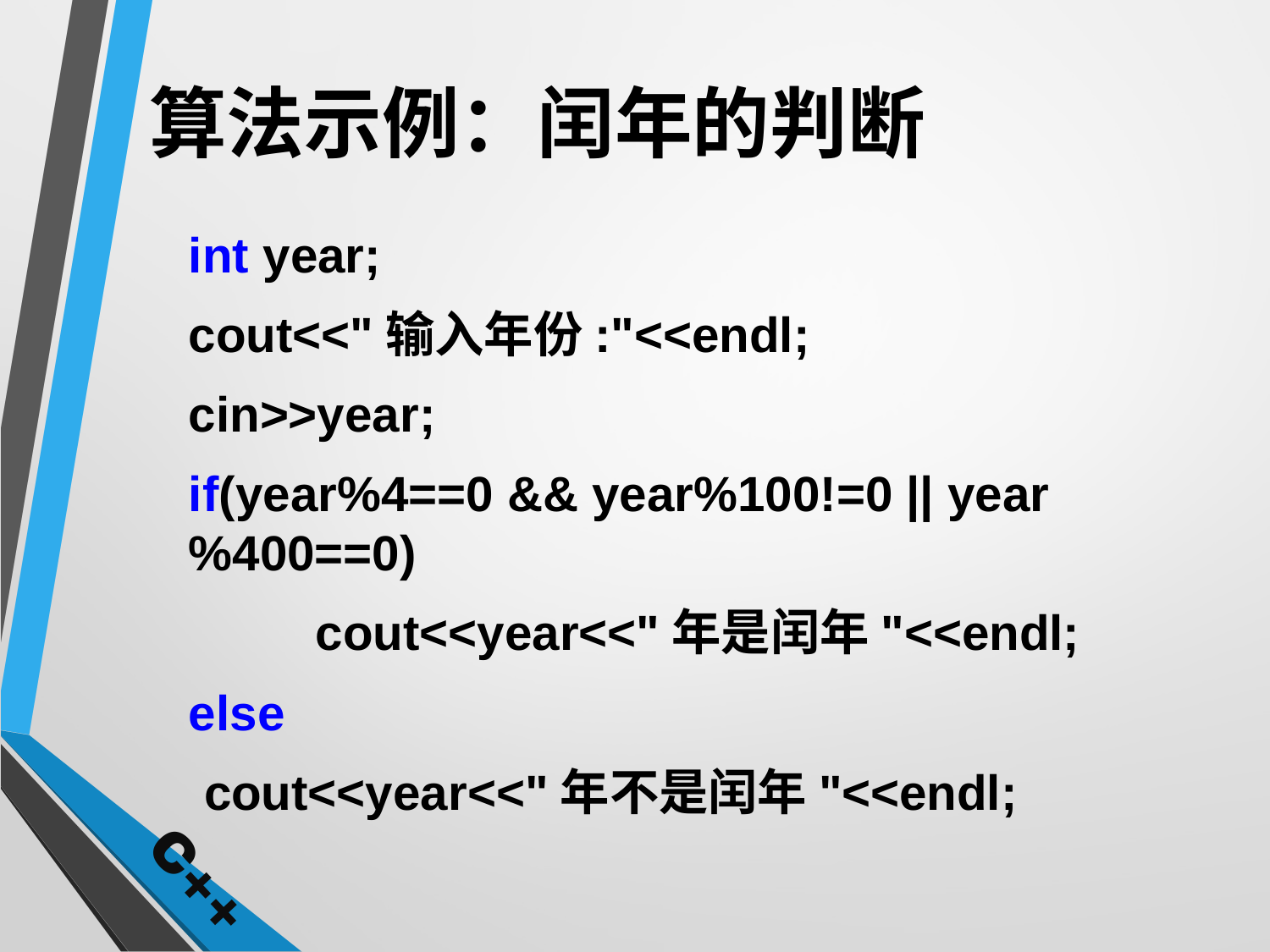

# 算法示例：闰年的判断
	int year;
	cout<<"输入年份:"<<endl;
	cin>>year;
	if(year%4==0 && year%100!=0 || year%400==0)
		cout<<year<<"年是闰年"<<endl;
	else
    cout<<year<<"年不是闰年"<<endl;